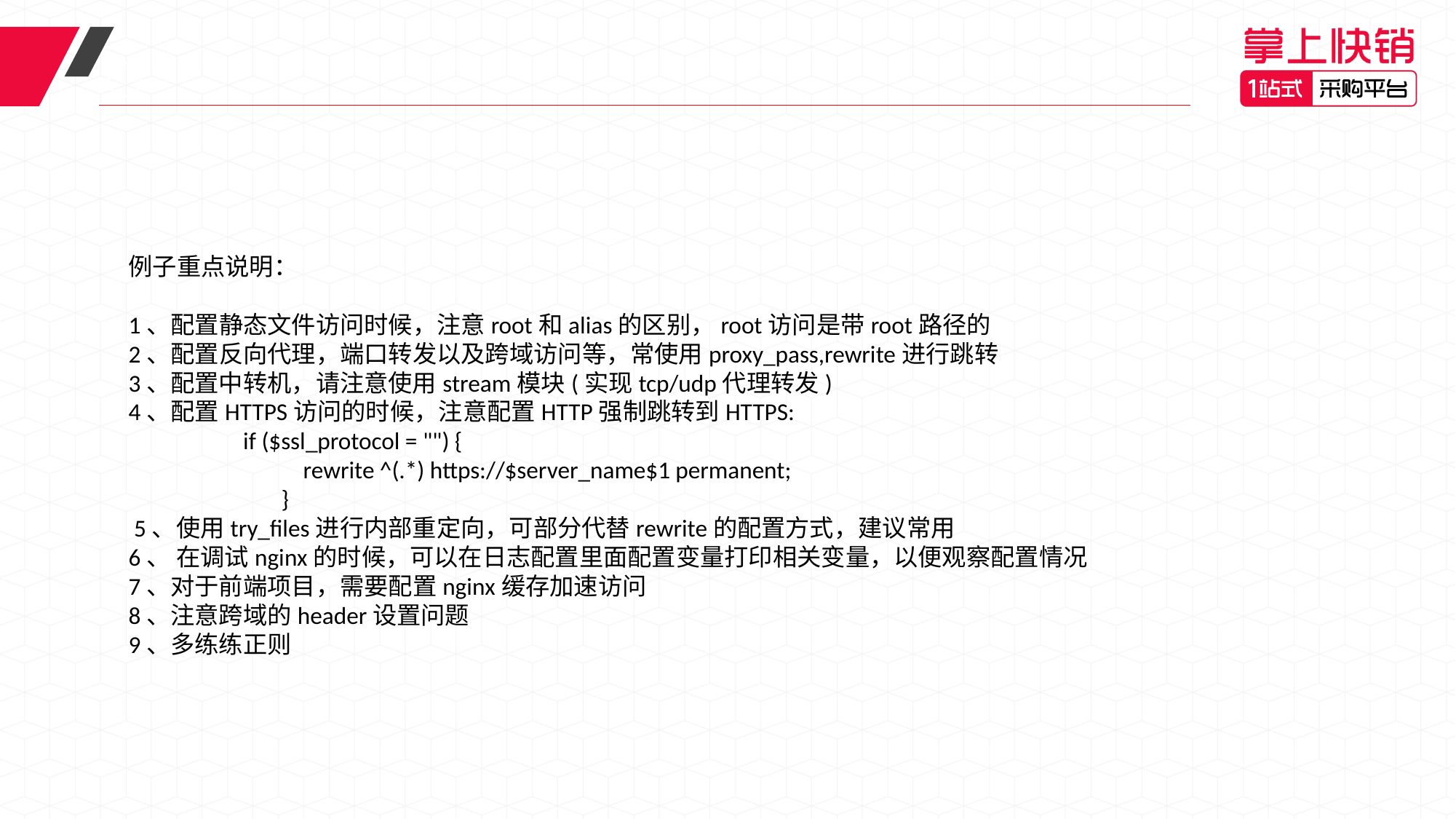

例子重点说明：

1、配置静态文件访问时候，注意root和alias的区别，root访问是带root路径的
2、配置反向代理，端口转发以及跨域访问等，常使用proxy_pass,rewrite进行跳转
3、配置中转机，请注意使用stream模块(实现tcp/udp代理转发)
4、配置HTTPS访问的时候，注意配置HTTP强制跳转到HTTPS:
	 if ($ssl_protocol = "") {
            rewrite ^(.*) https://$server_name$1 permanent;
        }
 5、使用try_files进行内部重定向，可部分代替rewrite的配置方式，建议常用
6、 在调试nginx的时候，可以在日志配置里面配置变量打印相关变量，以便观察配置情况
7、对于前端项目，需要配置nginx缓存加速访问
8、注意跨域的header设置问题
9、多练练正则